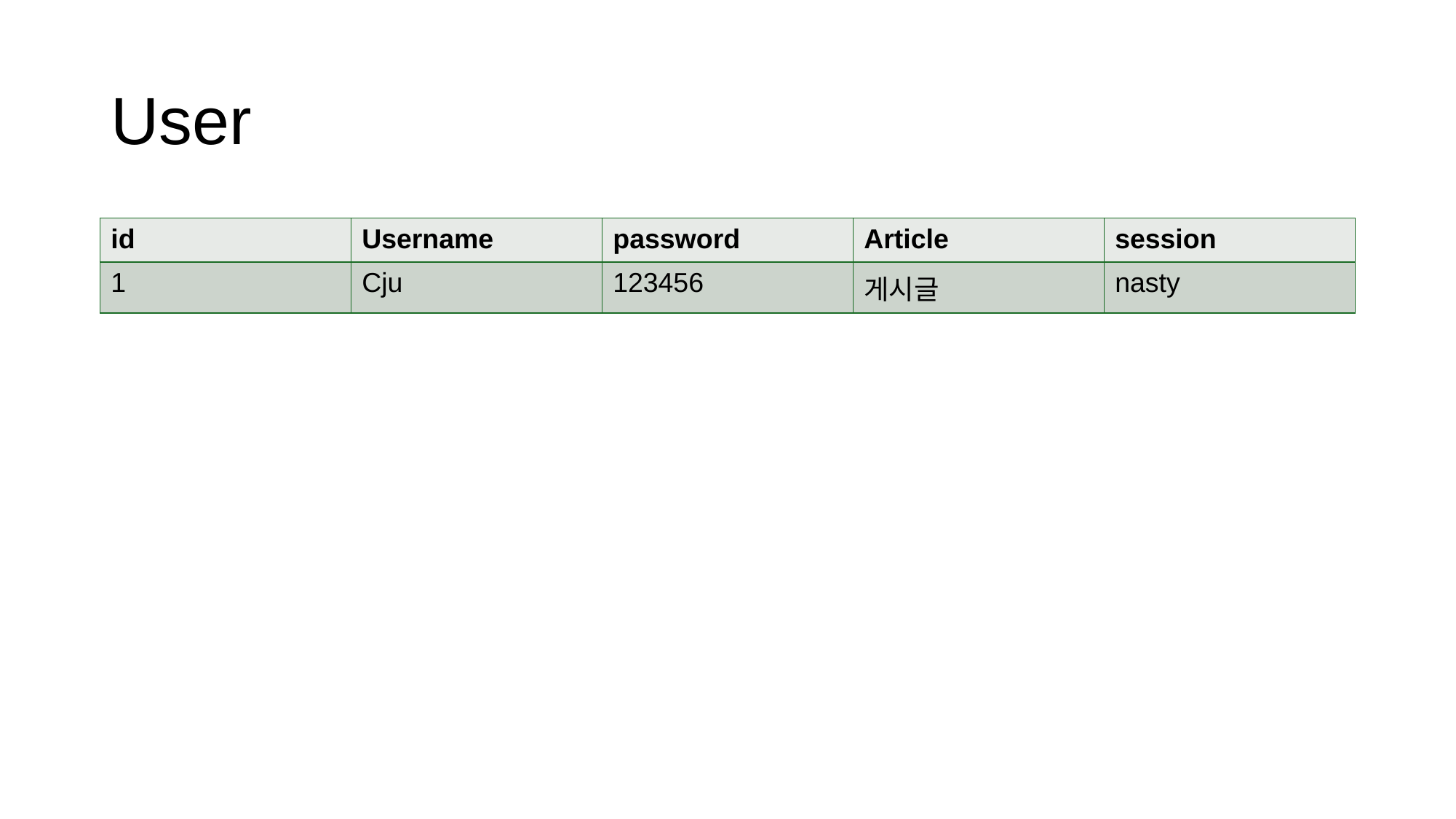

# User
| id | Username | password | Article | session |
| --- | --- | --- | --- | --- |
| 1 | Cju | 123456 | 게시글 | nasty |